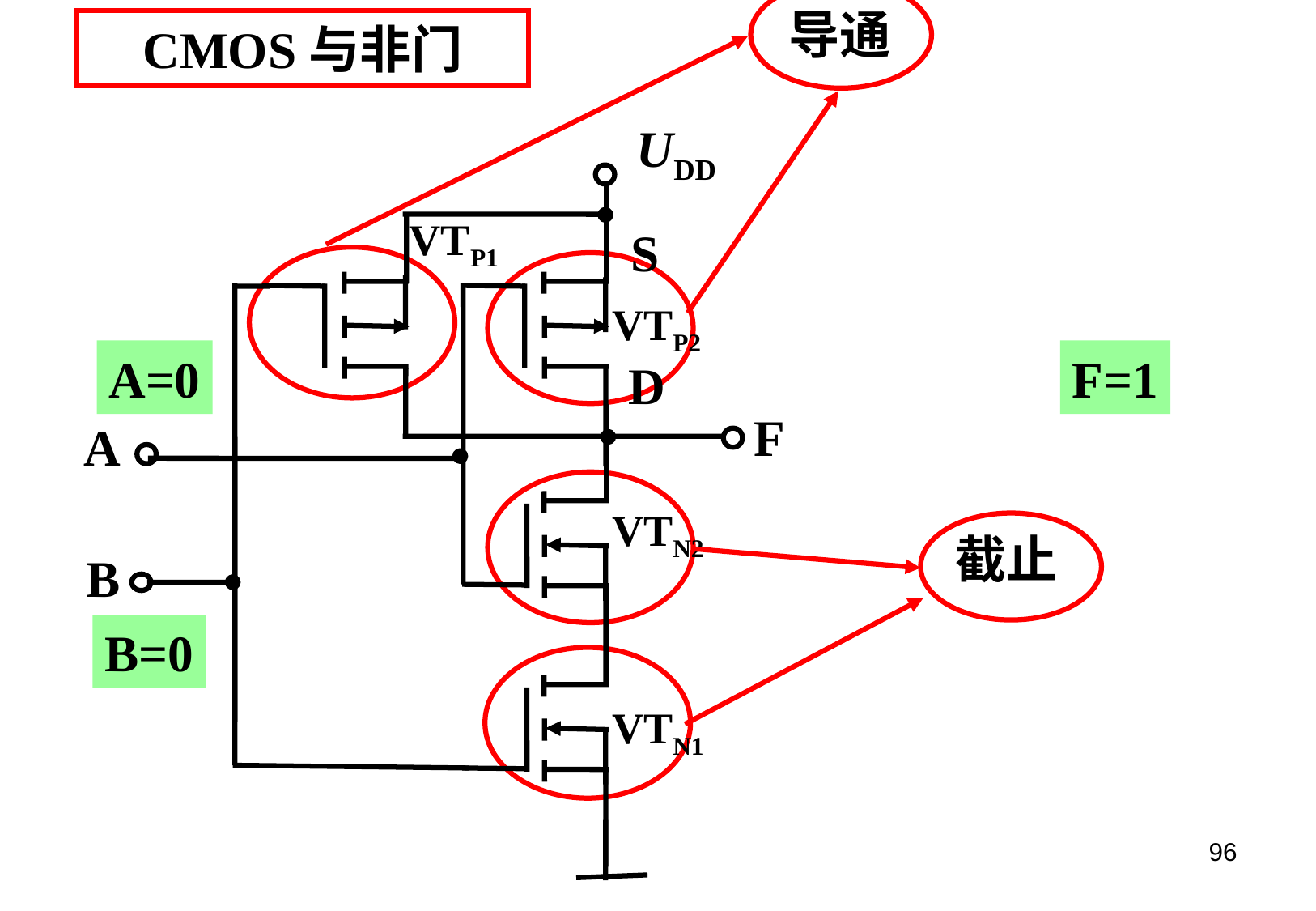

导通
CMOS与非门

UDD

S

D

VTP1

VTP2

F

A

VTN2
B

VTN1

A=0
F=1

截止

B=0

96